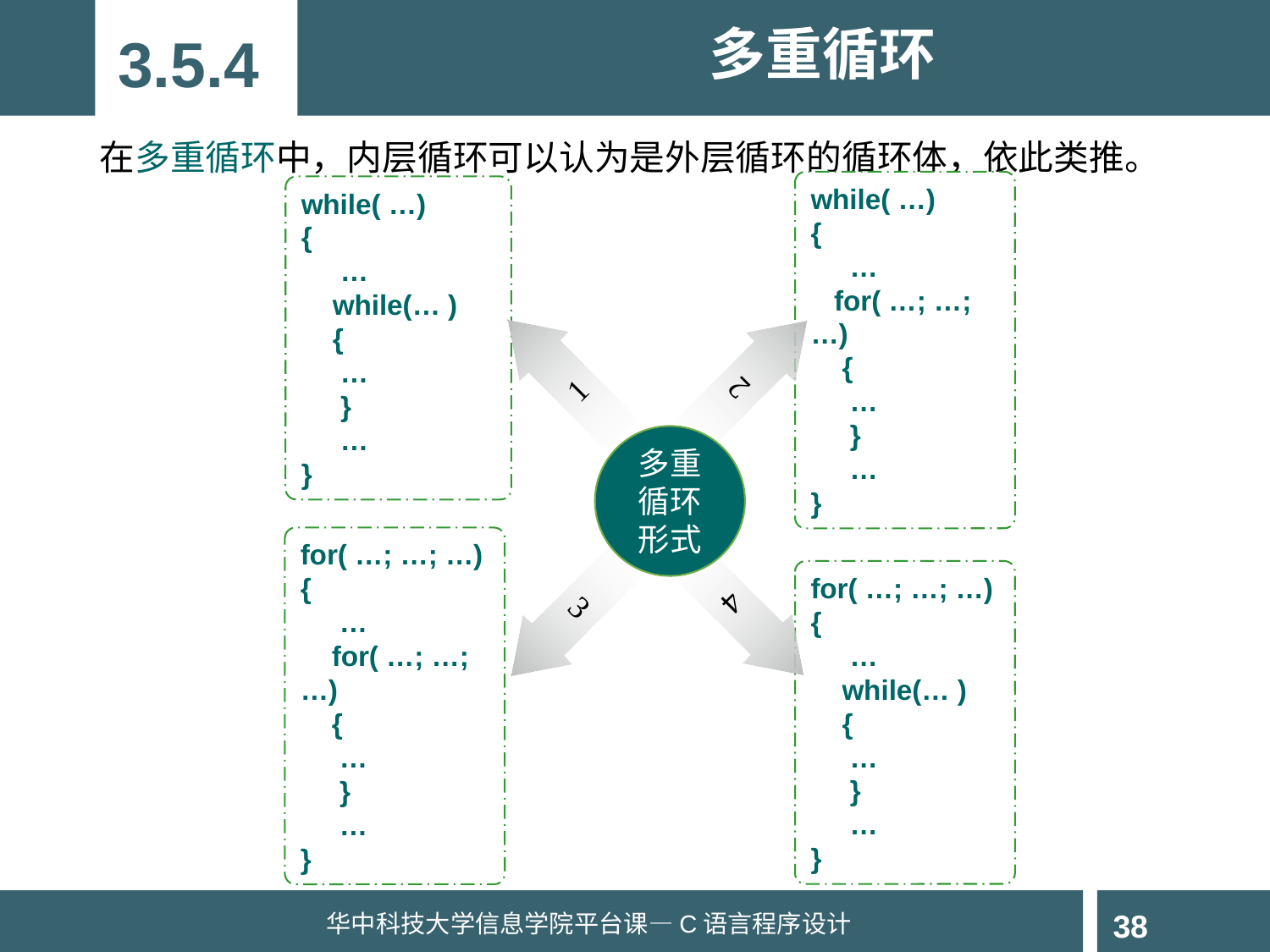

多重循环
3.5.4
	在多重循环中，内层循环可以认为是外层循环的循环体，依此类推。
while( …)
{
     …
   for( …; …; …)
    {
     …
     }
     …
}
while( …)
{
     …
    while(… )
    {
     …
     }
     …
}
1
2
多重循环形式
for( …; …; …)
{
     …
    for( …; …; …)
    {
     …
     }
     …
}
for( …; …; …)
{
     …
    while(… )
    {
     …
     }
     …
}
4
3